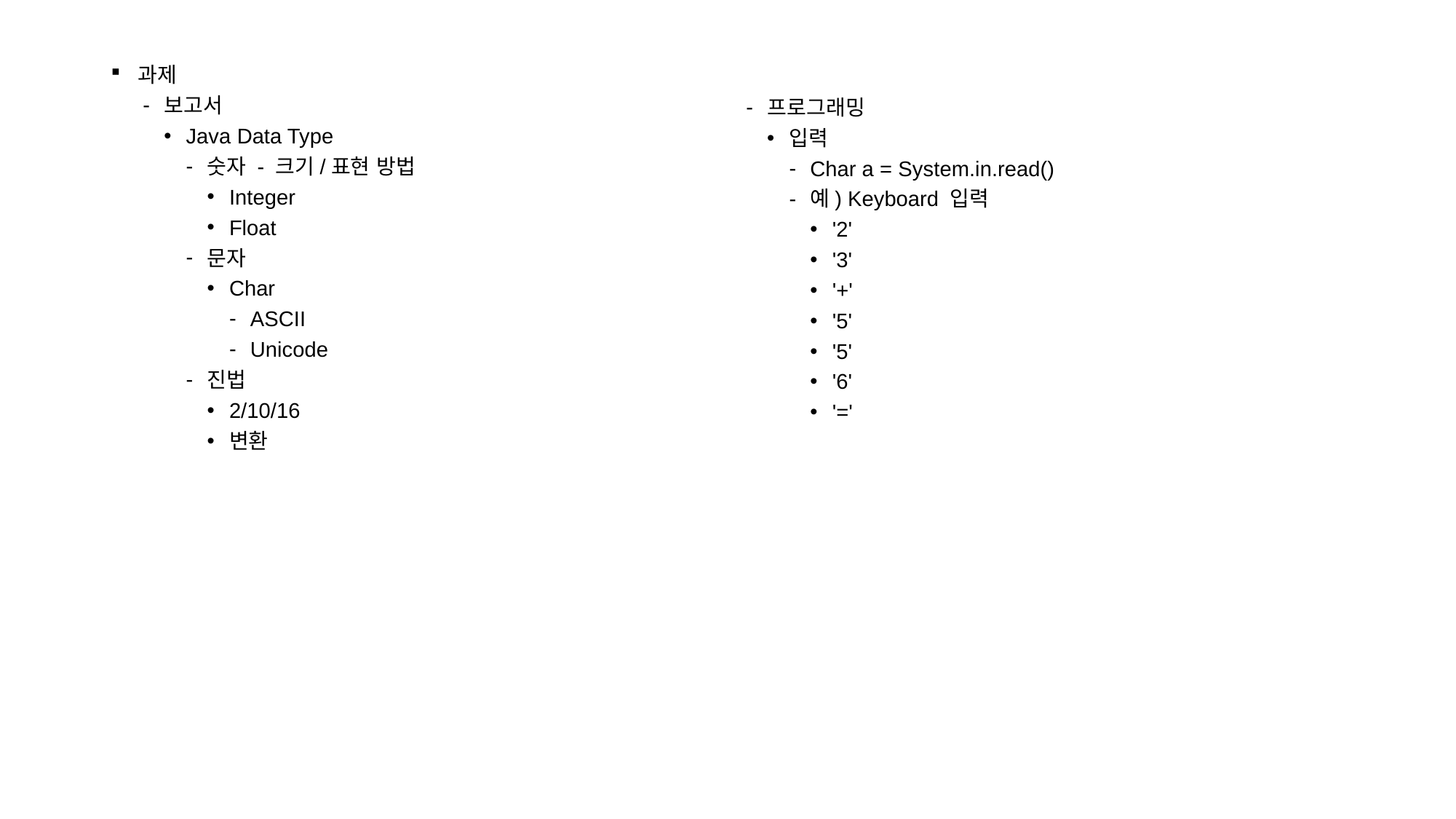

과제
보고서
Java Data Type
숫자 - 크기/표현 방법
Integer
Float
문자
Char
ASCII
Unicode
진법
2/10/16
변환

프로그래밍
입력
Char a = System.in.read()
예) Keyboard 입력
'2'
'3'
'+'
'5'
'5'
'6'
'='